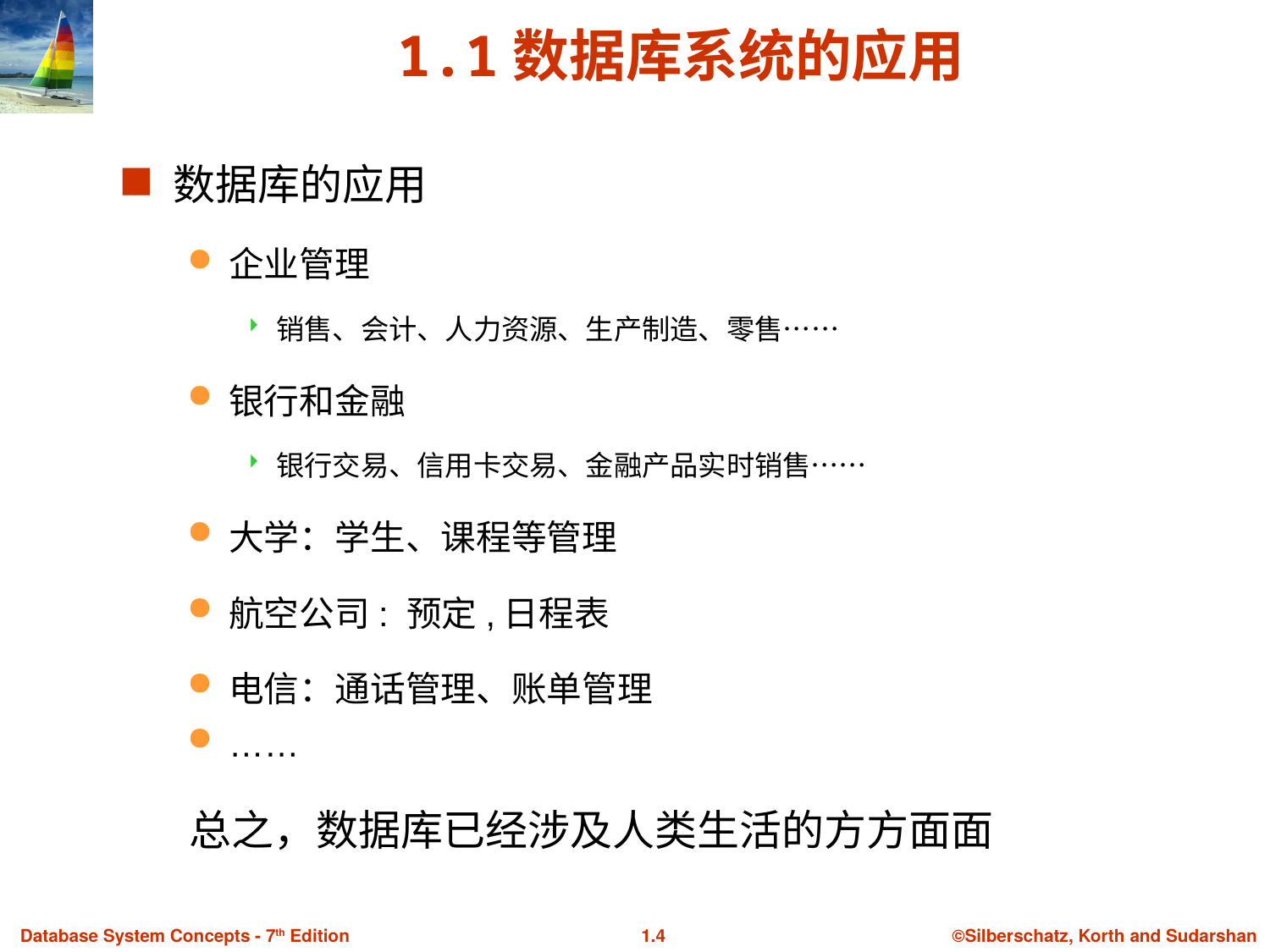

1.1数据库系统的应用
数据库的应用
企业管理
销售、会计、人力资源、生产制造、零售……
银行和金融
银行交易、信用卡交易、金融产品实时销售……
大学：学生、课程等管理
航空公司: 预定,日程表
电信：通话管理、账单管理
……
总之，数据库已经涉及人类生活的方方面面